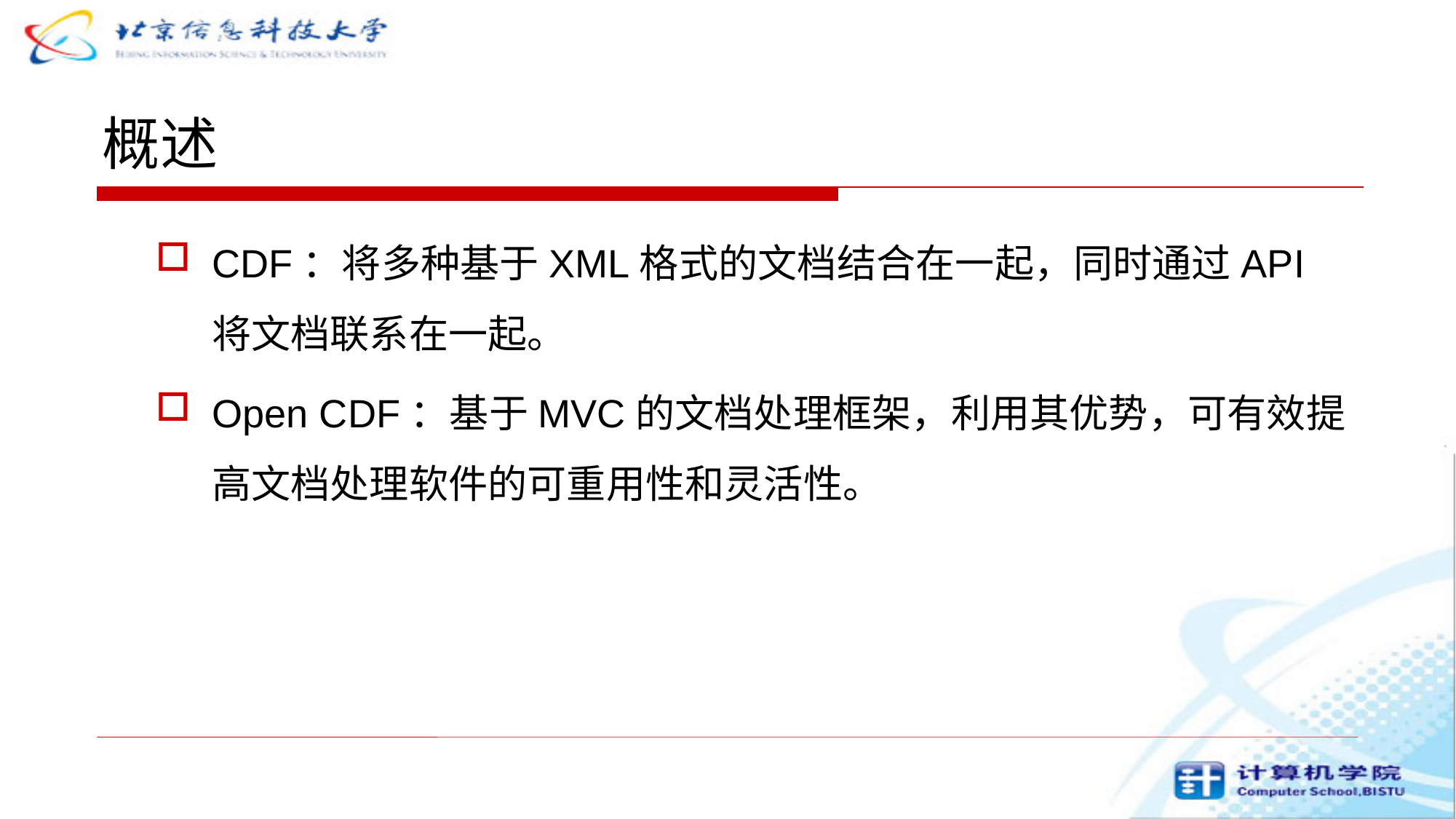

# 概述
CDF：将多种基于XML格式的文档结合在一起，同时通过API将文档联系在一起。
Open CDF：基于MVC的文档处理框架，利用其优势，可有效提高文档处理软件的可重用性和灵活性。